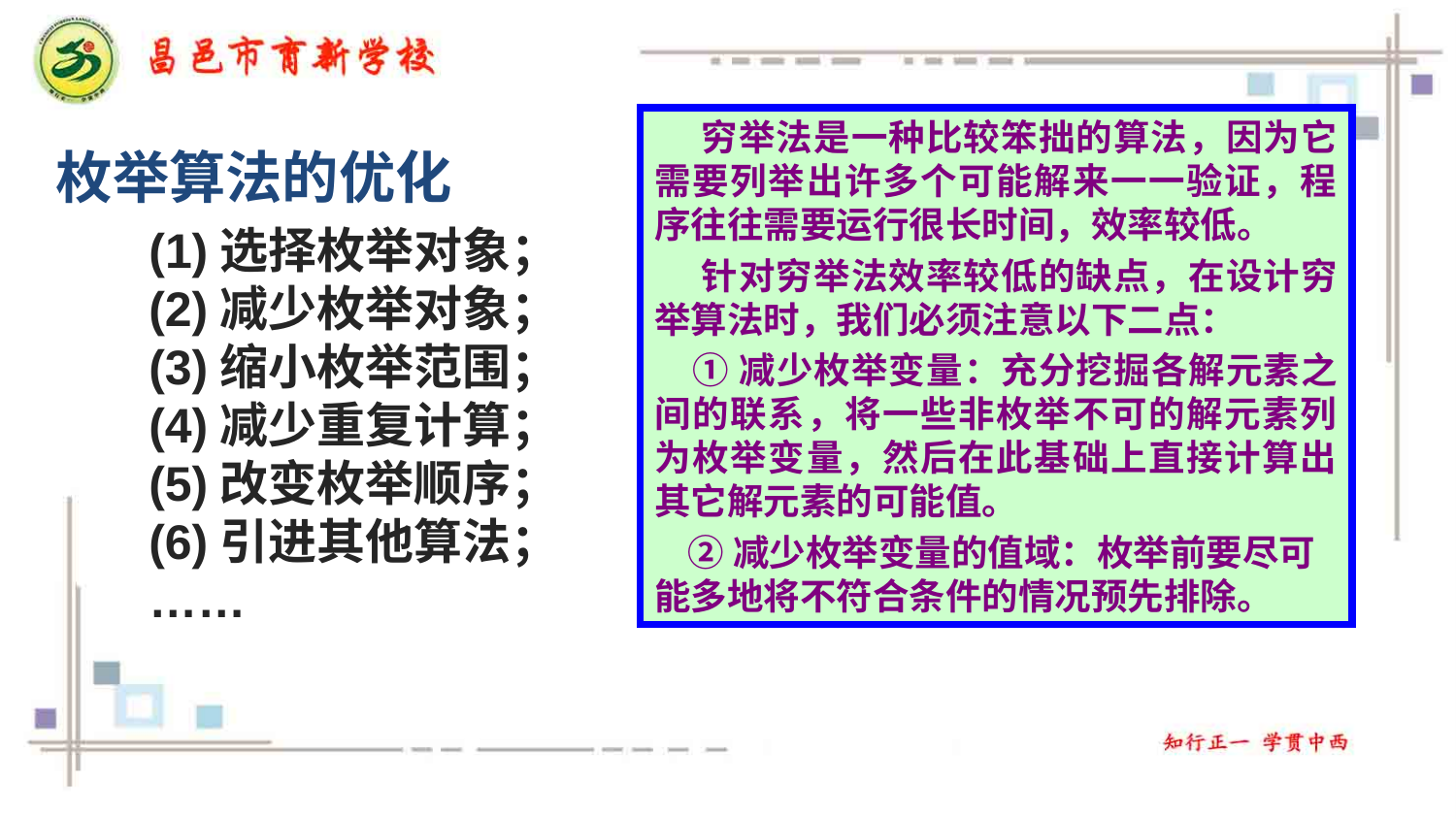

枚举算法的优化
    穷举法是一种比较笨拙的算法，因为它需要列举出许多个可能解来一一验证，程序往往需要运行很长时间，效率较低。
    针对穷举法效率较低的缺点，在设计穷举算法时，我们必须注意以下二点：
    ①减少枚举变量：充分挖掘各解元素之间的联系，将一些非枚举不可的解元素列为枚举变量，然后在此基础上直接计算出其它解元素的可能值。
    ②减少枚举变量的值域：枚举前要尽可能多地将不符合条件的情况预先排除。
(1)选择枚举对象；
(2)减少枚举对象；
(3)缩小枚举范围；
(4)减少重复计算；
(5)改变枚举顺序；
(6)引进其他算法；
……